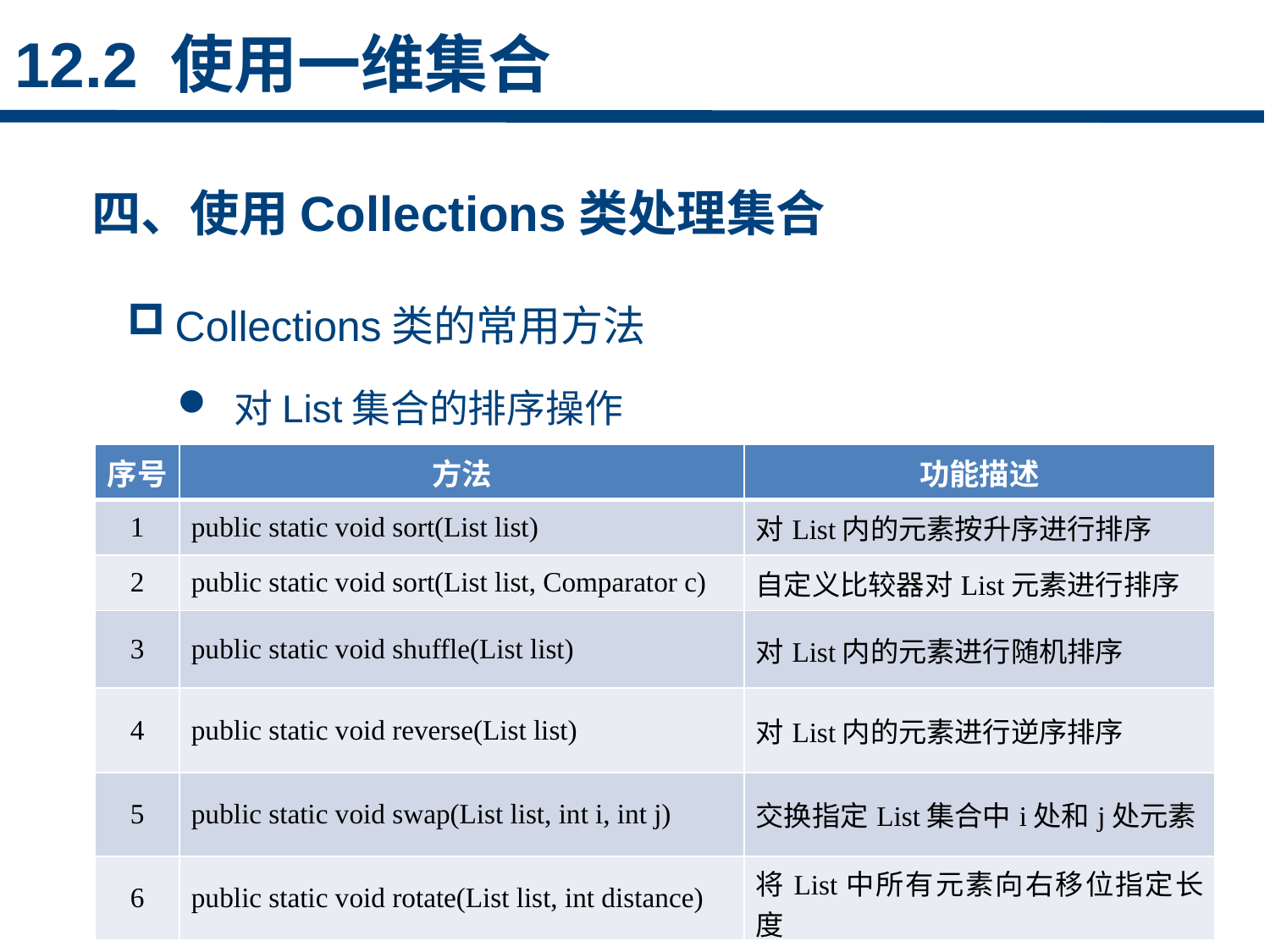

12.2 使用一维集合
四、使用Collections类处理集合
Collections类的常用方法
 对List集合的排序操作
点击添加文本
点击添加文本
| 序号 | 方法 | 功能描述 |
| --- | --- | --- |
| 1 | public static void sort(List list) | 对List内的元素按升序进行排序 |
| 2 | public static void sort(List list, Comparator c) | 自定义比较器对List元素进行排序 |
| 3 | public static void shuffle(List list) | 对List内的元素进行随机排序 |
| 4 | public static void reverse(List list) | 对List内的元素进行逆序排序 |
| 5 | public static void swap(List list, int i, int j) | 交换指定List集合中i处和j处元素 |
| 6 | public static void rotate(List list, int distance) | 将List中所有元素向右移位指定长度 |
点击添加文本
点击添加文本